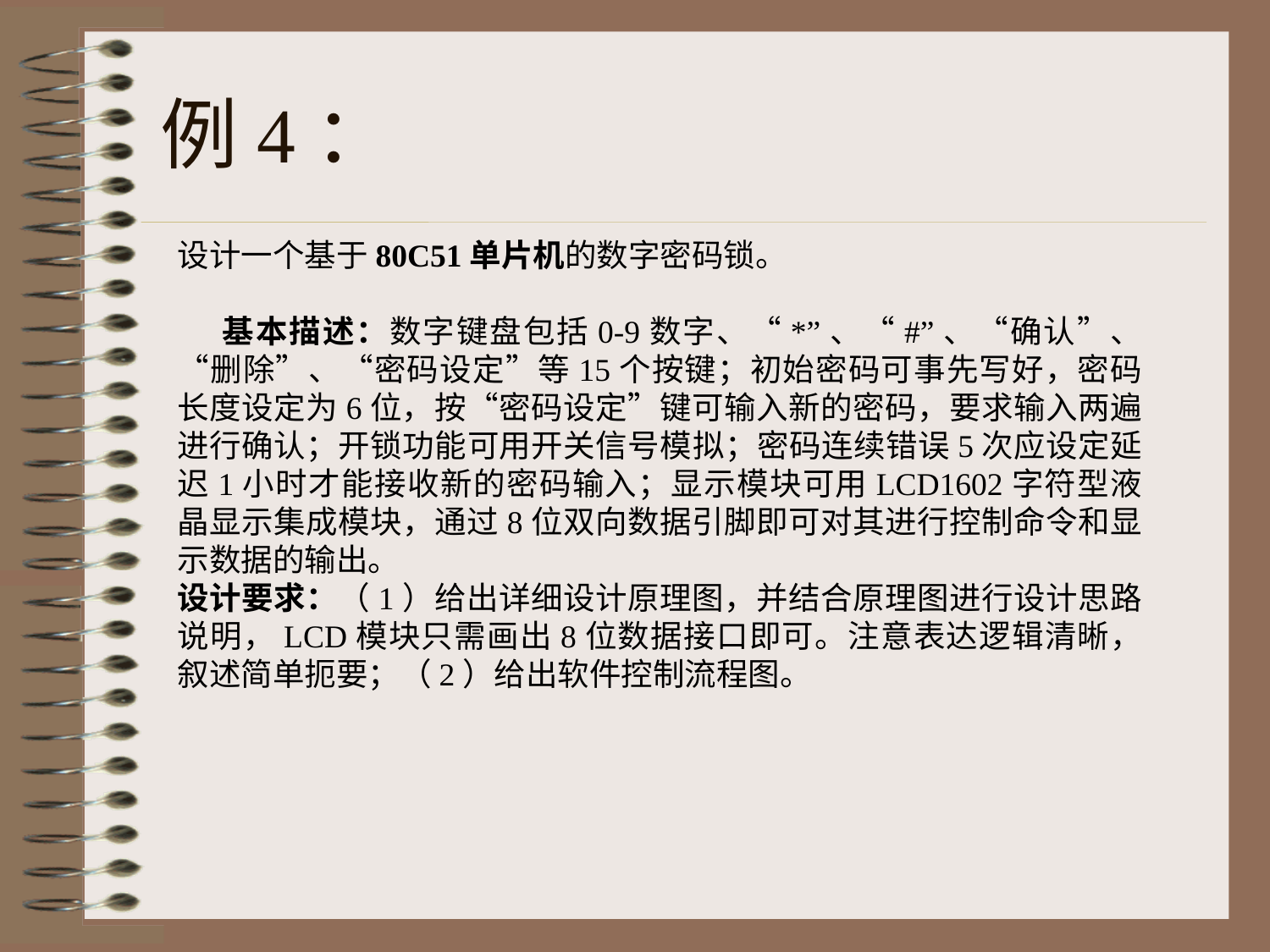

# 例4：
设计一个基于80C51单片机的数字密码锁。

    基本描述：数字键盘包括0-9数字、“*”、“#”、“确认”、“删除”、“密码设定”等15个按键；初始密码可事先写好，密码长度设定为6位，按“密码设定”键可输入新的密码，要求输入两遍进行确认；开锁功能可用开关信号模拟；密码连续错误5次应设定延迟1小时才能接收新的密码输入；显示模块可用LCD1602字符型液晶显示集成模块，通过8位双向数据引脚即可对其进行控制命令和显示数据的输出。
设计要求：（1）给出详细设计原理图，并结合原理图进行设计思路说明，LCD模块只需画出8位数据接口即可。注意表达逻辑清晰，叙述简单扼要；（2）给出软件控制流程图。